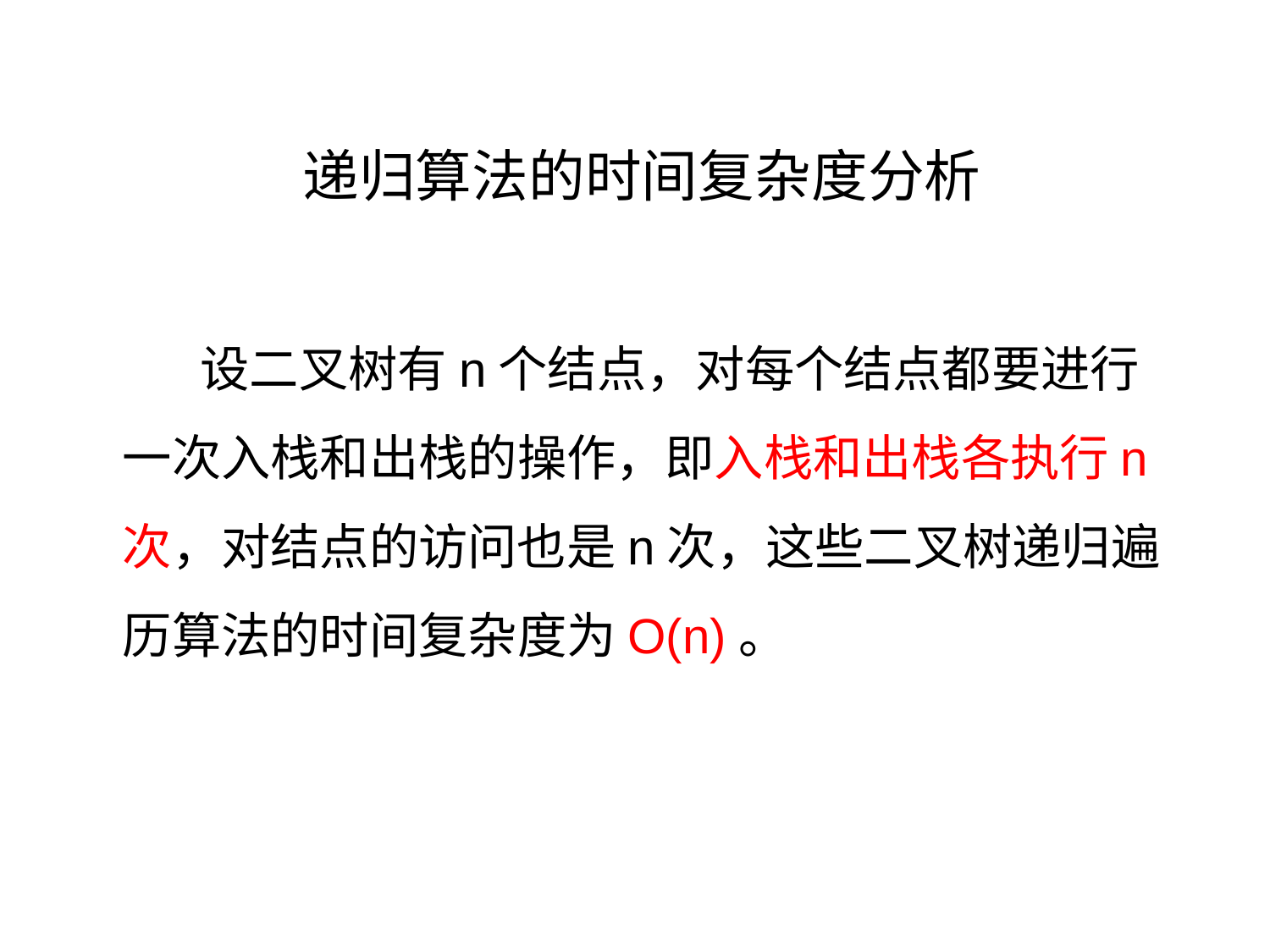

递归算法的时间复杂度分析
      设二叉树有n个结点，对每个结点都要进行一次入栈和出栈的操作，即入栈和出栈各执行n次，对结点的访问也是n次，这些二叉树递归遍历算法的时间复杂度为O(n)。
26